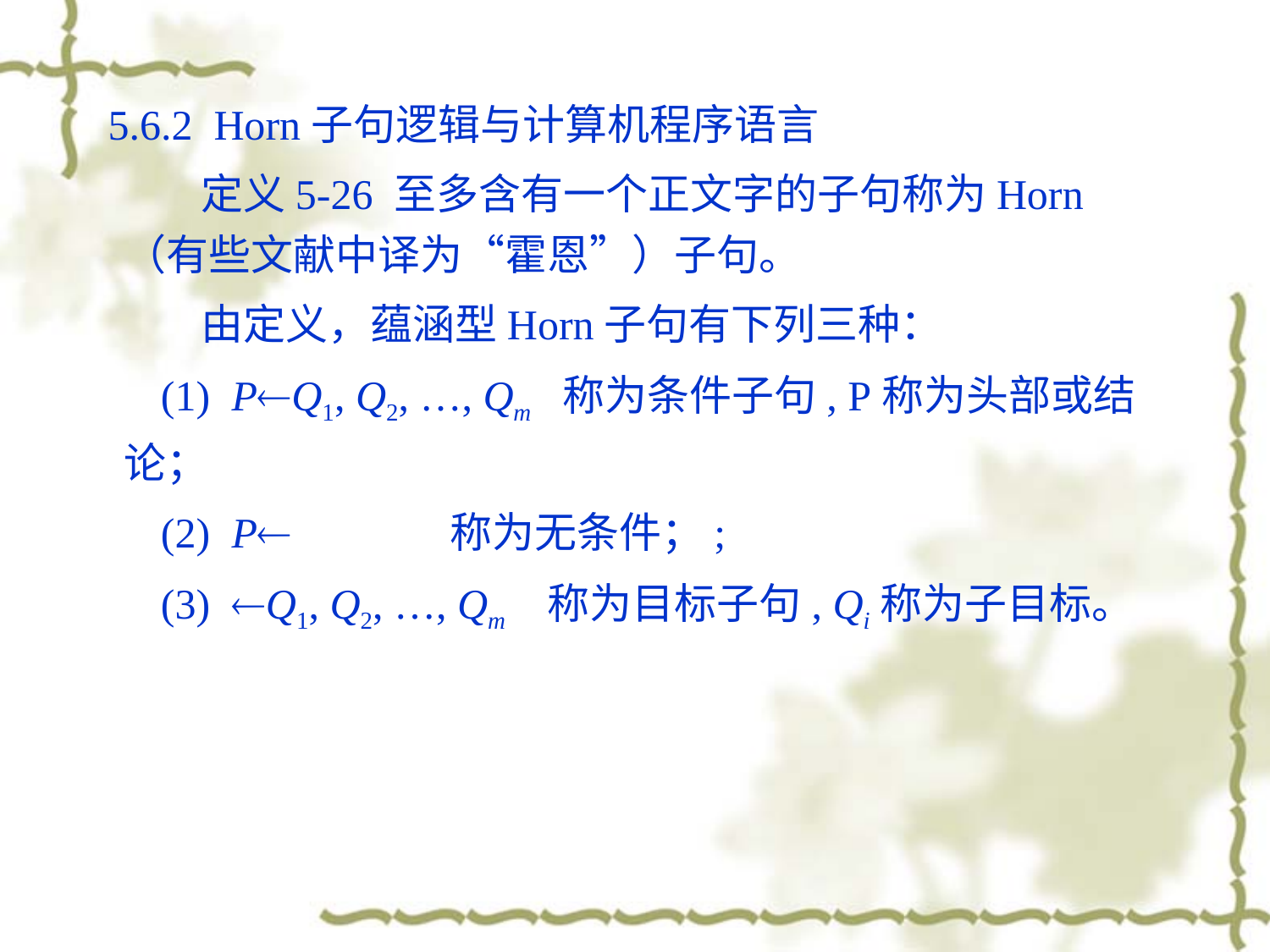

5.6.2  Horn子句逻辑与计算机程序语言
            定义5-26 至多含有一个正文字的子句称为Horn（有些文献中译为“霍恩”）子句。
            由定义，蕴涵型Horn子句有下列三种：
        (1)  P←Q1, Q2, …, Qm  称为条件子句, P称为头部或结论；
        (2)  P←              称为无条件；;
        (3)  ←Q1, Q2, …, Qm   称为目标子句, Qi称为子目标。